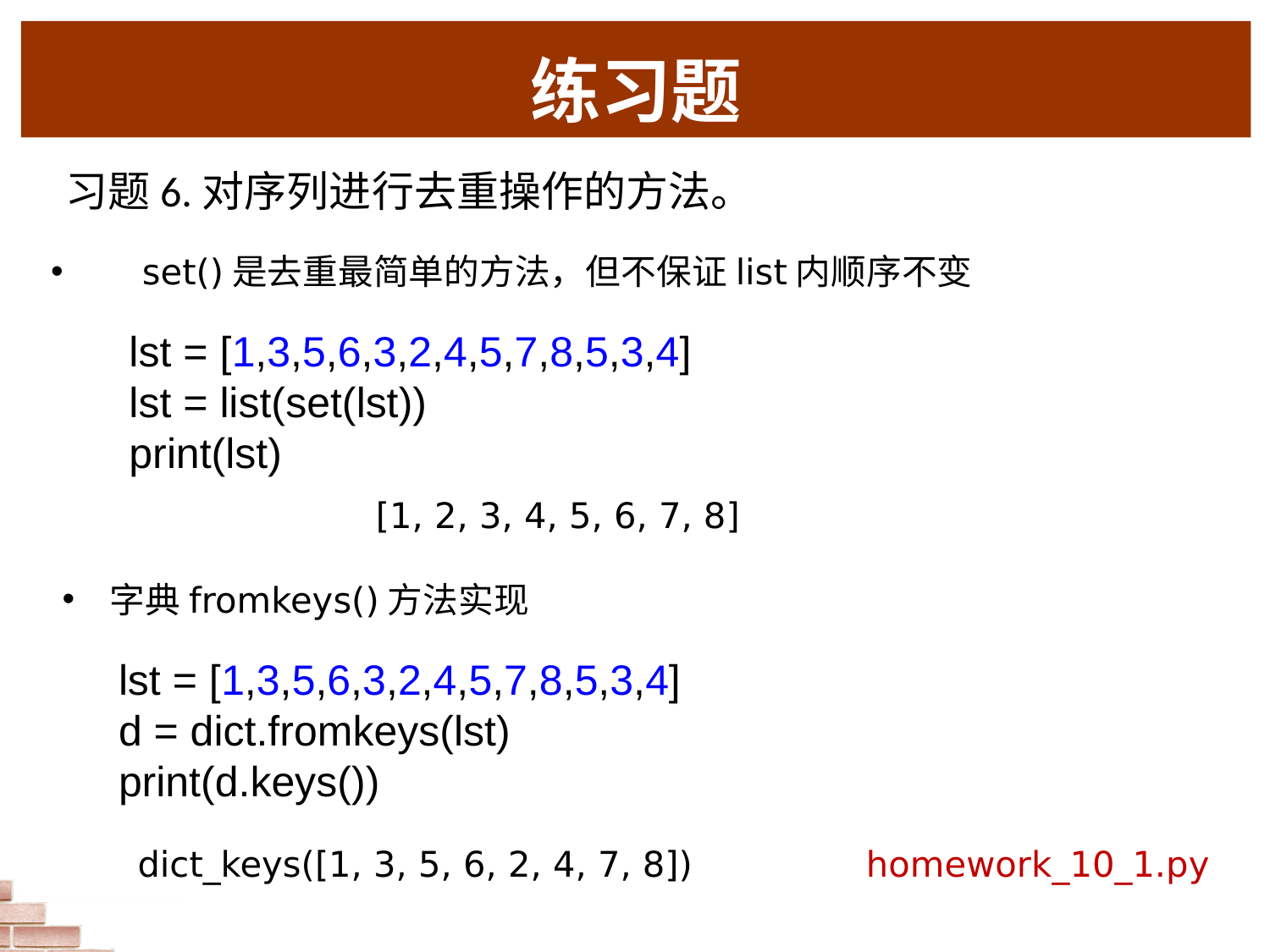

# 练习题
习题6.对序列进行去重操作的方法。
　set()是去重最简单的方法，但不保证list内顺序不变
lst = [1,3,5,6,3,2,4,5,7,8,5,3,4]
lst = list(set(lst))
print(lst)
[1, 2, 3, 4, 5, 6, 7, 8]
字典fromkeys()方法实现
lst = [1,3,5,6,3,2,4,5,7,8,5,3,4]
d = dict.fromkeys(lst)
print(d.keys())
dict_keys([1, 3, 5, 6, 2, 4, 7, 8])
homework_10_1.py